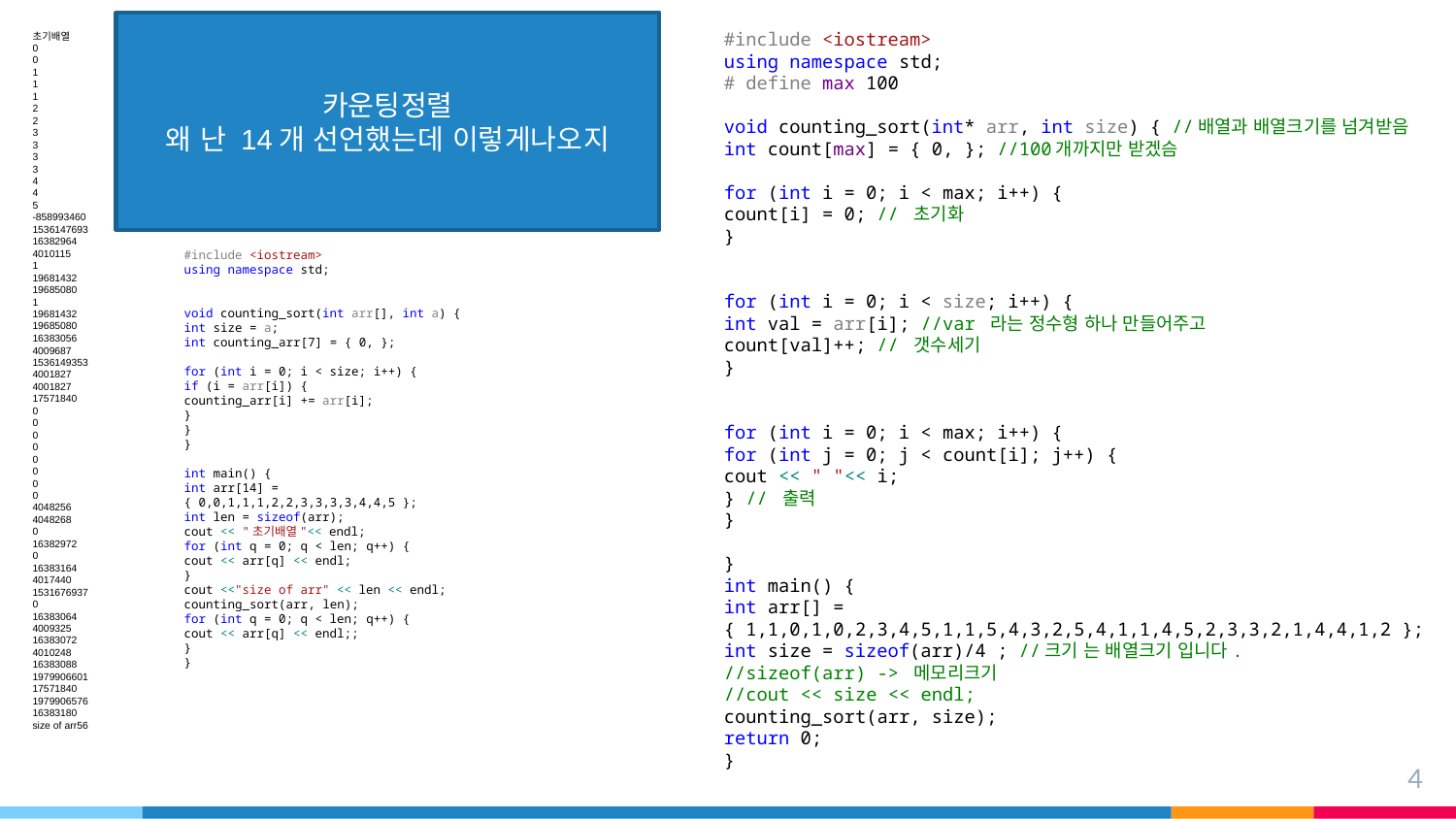

카운팅정렬
왜 난 14개 선언했는데 이렇게나오지
#include <iostream>
using namespace std;
# define max 100

void counting_sort(int* arr, int size) { //배열과 배열크기를 넘겨받음
int count[max] = { 0, }; //100개까지만 받겠슴

for (int i = 0; i < max; i++) {
count[i] = 0; // 초기화
}

for (int i = 0; i < size; i++) {
int val = arr[i]; //var 라는 정수형 하나 만들어주고
count[val]++; // 갯수세기
}

for (int i = 0; i < max; i++) {
for (int j = 0; j < count[i]; j++) {
cout << " "<< i;
} // 출력
}

}
int main() {
int arr[] = { 1,1,0,1,0,2,3,4,5,1,1,5,4,3,2,5,4,1,1,4,5,2,3,3,2,1,4,4,1,2 };
int size = sizeof(arr)/4 ; //크기 는 배열크기 입니다.
//sizeof(arr) -> 메모리크기
//cout << size << endl;
counting_sort(arr, size);
return 0;
}
초기배열
0
0
1
1
1
2
2
3
3
3
3
4
4
5
-858993460
1536147693
16382964
4010115
1
19681432
19685080
1
19681432
19685080
16383056
4009687
1536149353
4001827
4001827
17571840
0
0
0
0
0
0
0
0
4048256
4048268
0
16382972
0
16383164
4017440
1531676937
0
16383064
4009325
16383072
4010248
16383088
1979906601
17571840
1979906576
16383180
size of arr56
#include <iostream>
using namespace std;

void counting_sort(int arr[], int a) {
int size = a;
int counting_arr[7] = { 0, };

for (int i = 0; i < size; i++) {
if (i = arr[i]) {
counting_arr[i] += arr[i];
}
}
}

int main() {
int arr[14] = { 0,0,1,1,1,2,2,3,3,3,3,4,4,5 };
int len = sizeof(arr);
cout << "초기배열"<< endl;
for (int q = 0; q < len; q++) {
cout << arr[q] << endl;
}
cout <<"size of arr" << len << endl;
counting_sort(arr, len);
for (int q = 0; q < len; q++) {
cout << arr[q] << endl;;
}
}
4